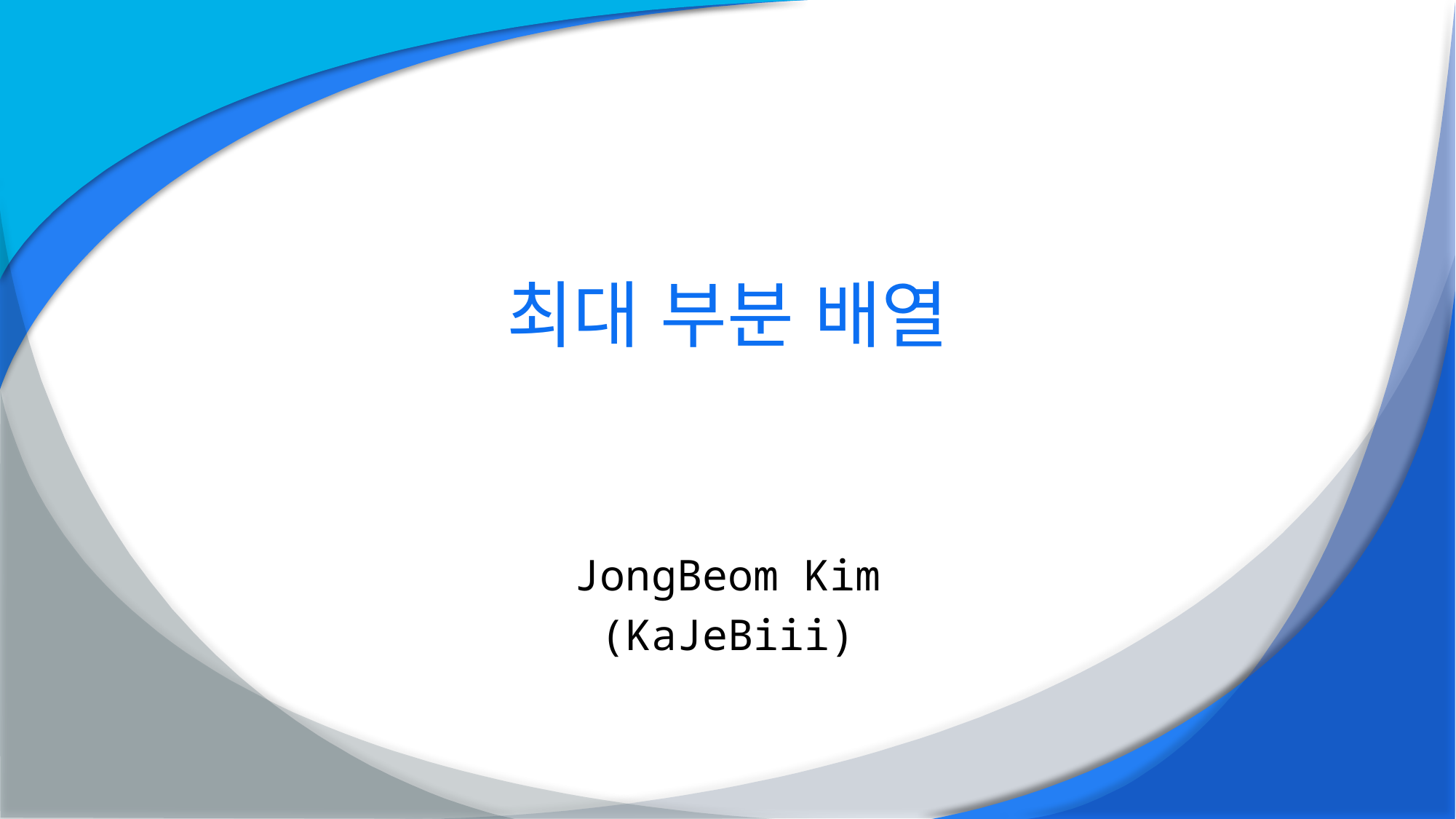

# 최대 부분 배열
JongBeom Kim
(KaJeBiii)